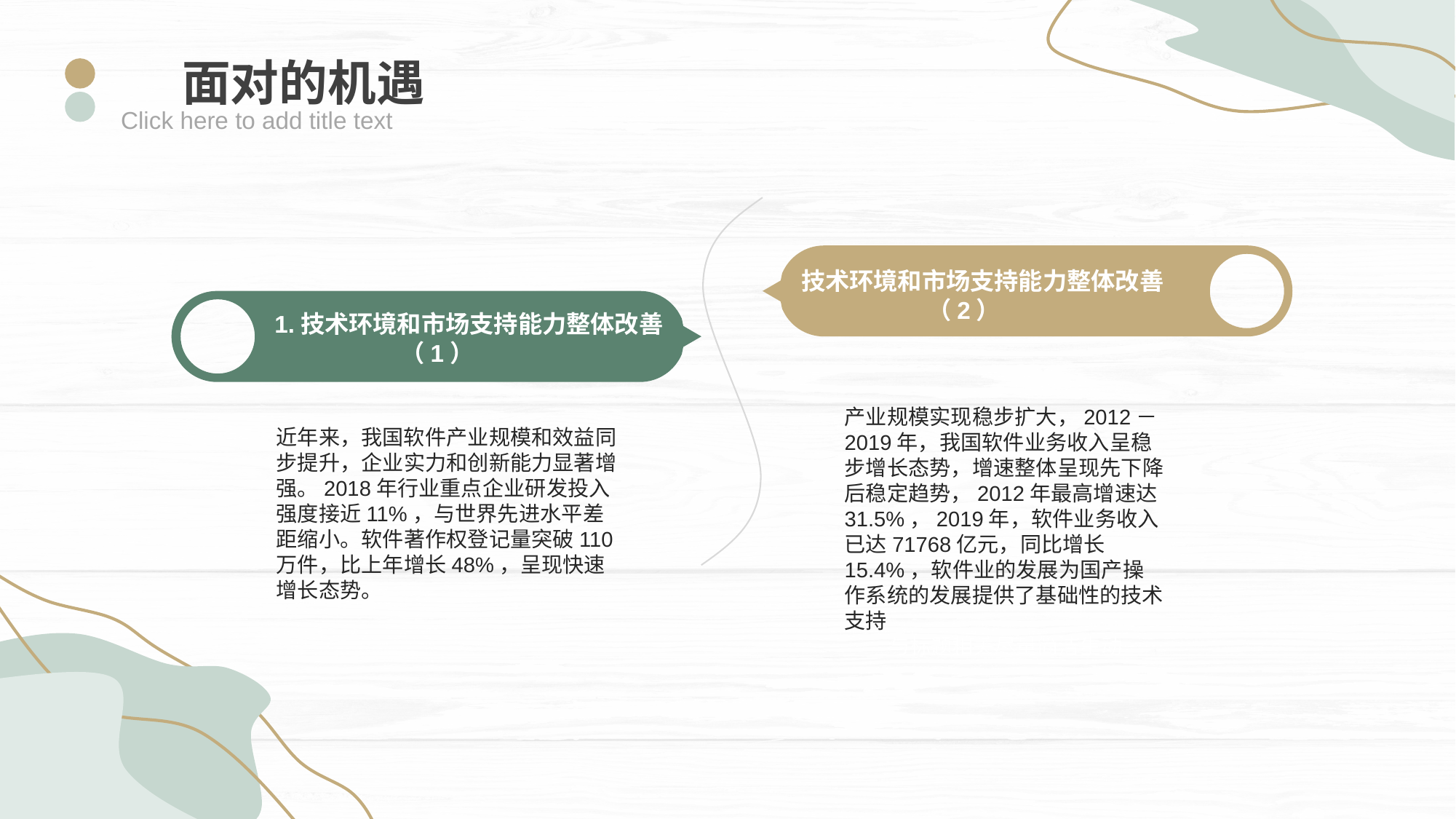

面对的机遇
Click here to add title text

技术环境和市场支持能力整体改善
                      （2）

1.技术环境和市场支持能力整体改善
                      （1）
产业规模实现稳步扩大，2012－2019年，我国软件业务收入呈稳步增长态势，增速整体呈现先下降后稳定趋势，2012年最高增速达31.5%，2019年，软件业务收入已达71768亿元，同比增长15.4%，软件业的发展为国产操作系统的发展提供了基础性的技术支持
与标题相关尽量简洁生动……
近年来，我国软件产业规模和效益同步提升，企业实力和创新能力显著增强。2018年行业重点企业研发投入强度接近11%，与世界先进水平差距缩小。软件著作权登记量突破110万件，比上年增长48%，呈现快速增长态势。